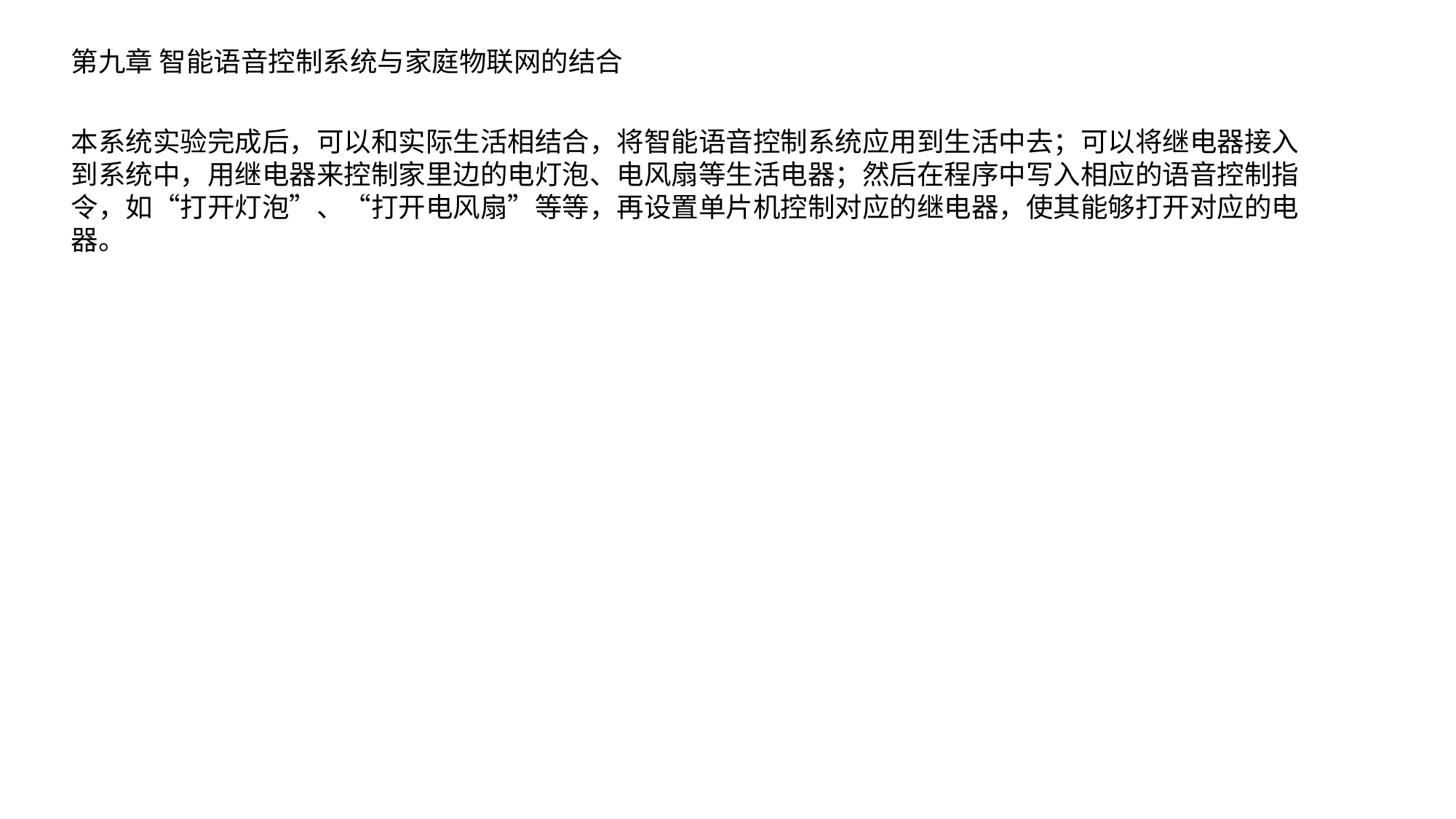

第九章 智能语音控制系统与家庭物联网的结合
本系统实验完成后，可以和实际生活相结合，将智能语音控制系统应用到生活中去；可以将继电器接入到系统中，用继电器来控制家里边的电灯泡、电风扇等生活电器；然后在程序中写入相应的语音控制指令，如“打开灯泡”、“打开电风扇”等等，再设置单片机控制对应的继电器，使其能够打开对应的电器。